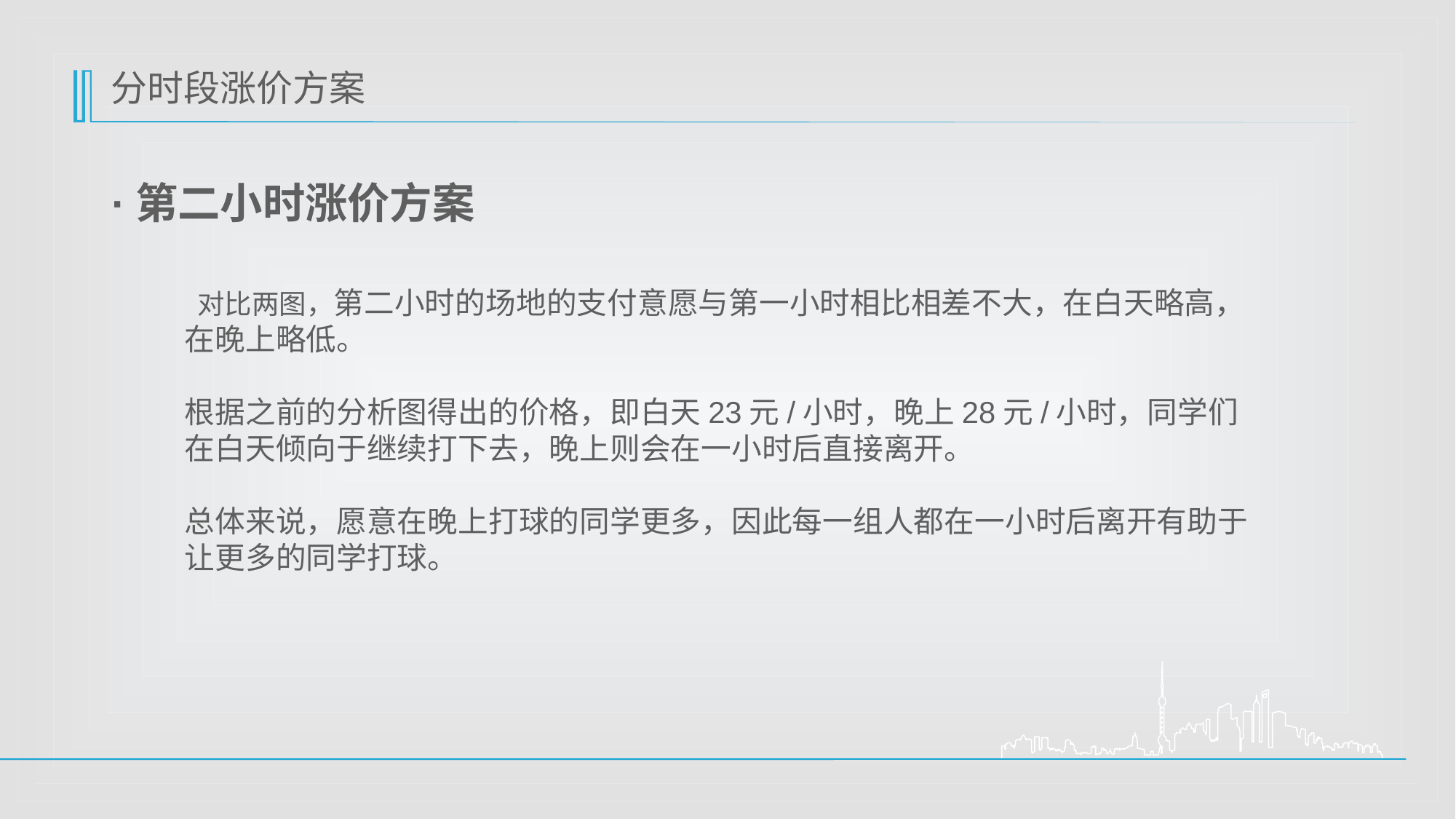

分时段涨价方案

·第二小时涨价方案
 对比两图，第二小时的场地的支付意愿与第一小时相比相差不大，在白天略高，在晚上略低。

根据之前的分析图得出的价格，即白天23元/小时，晚上28元/小时，同学们在白天倾向于继续打下去，晚上则会在一小时后直接离开。

总体来说，愿意在晚上打球的同学更多，因此每一组人都在一小时后离开有助于让更多的同学打球。